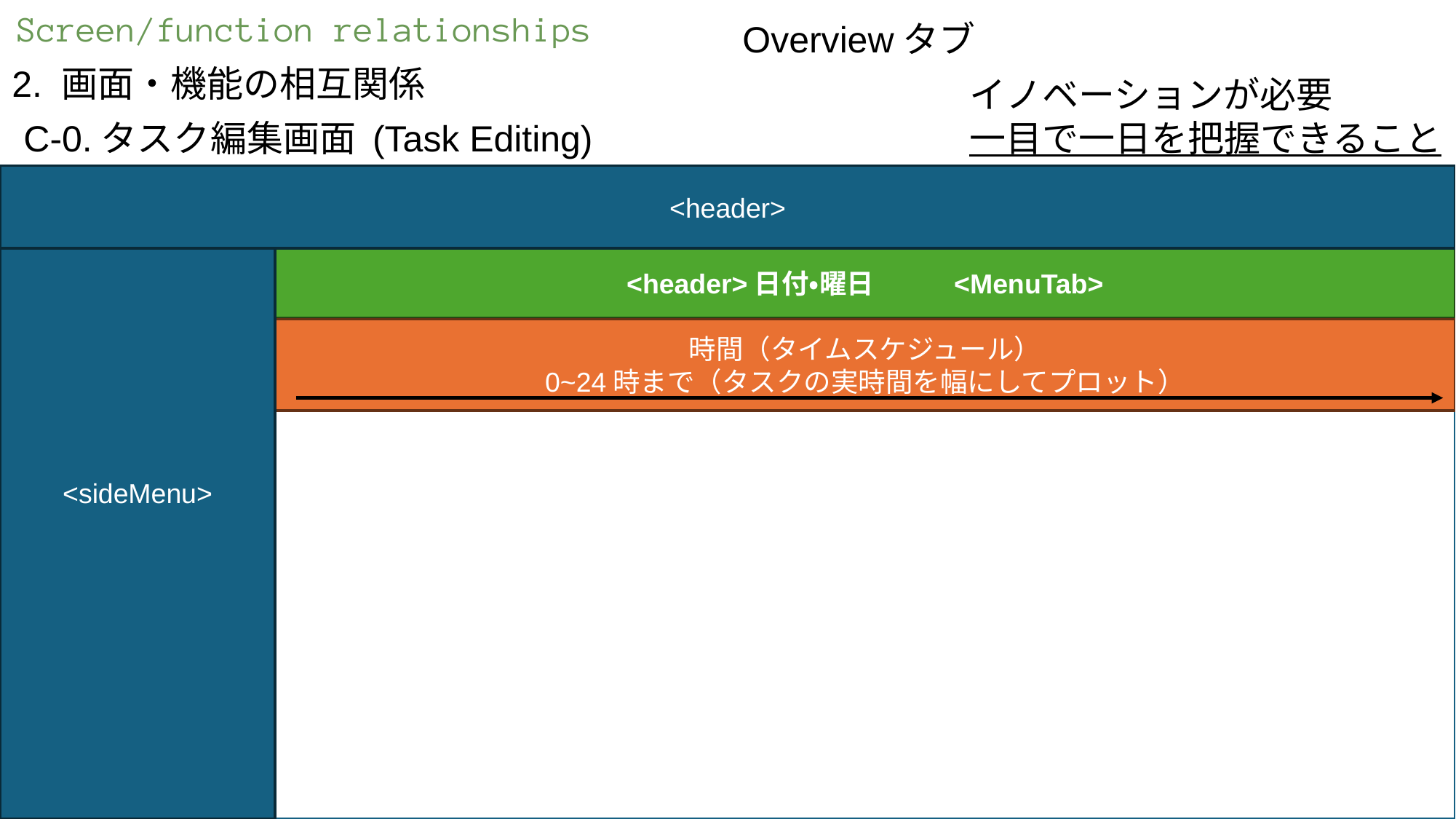

Screen/function relationships
2. 画面・機能の相互関係
Overviewタブ
イノベーションが必要
一目で一日を把握できること
C-0.タスク編集画面 (Task Editing)

<sideMenu>
<header>
<header>日付・曜日	<MenuTab>
時間（タイムスケジュール）
0~24時まで（タスクの実時間を幅にしてプロット）